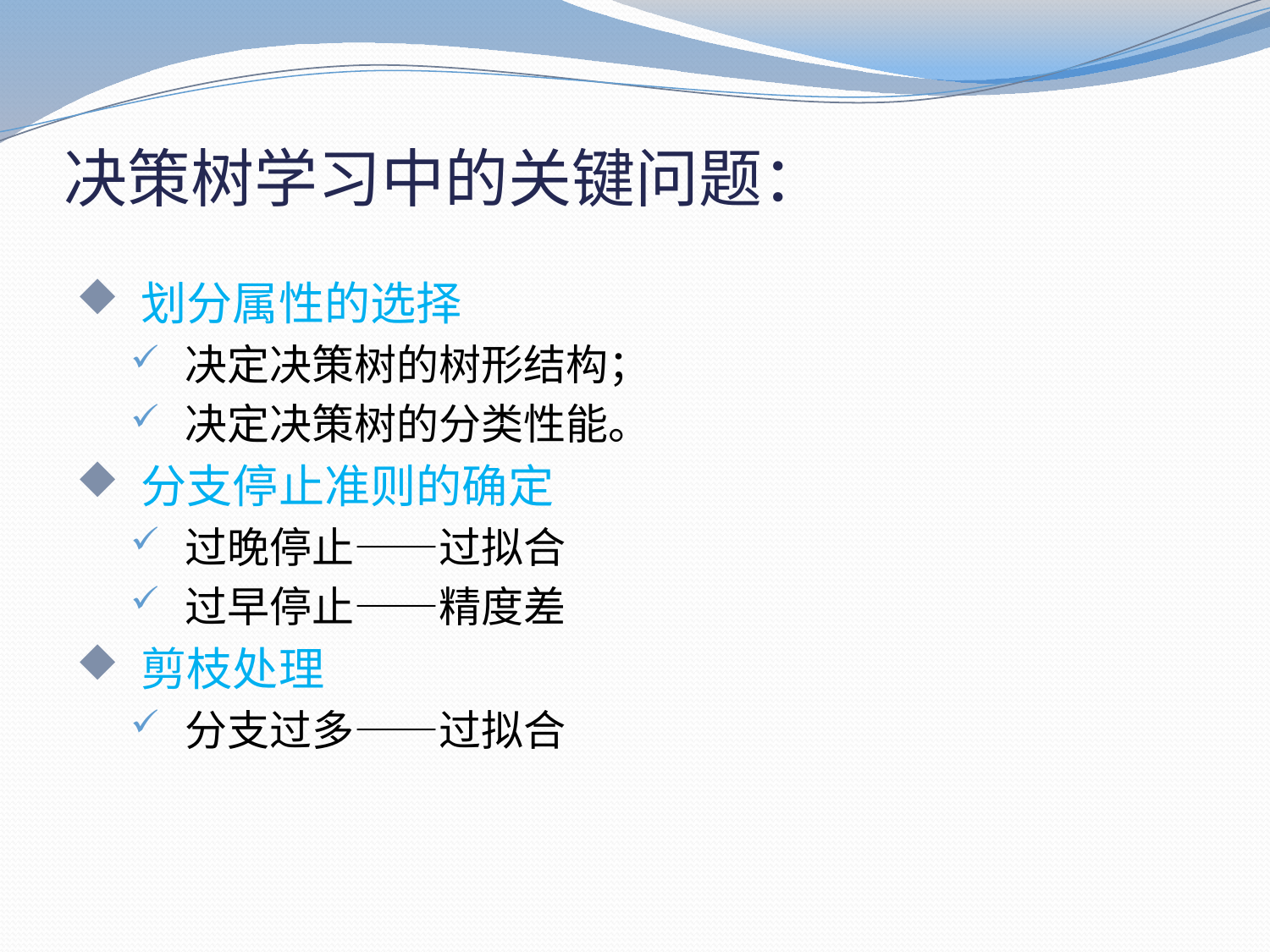

# 决策树学习中的关键问题：
 划分属性的选择
 决定决策树的树形结构；
 决定决策树的分类性能。
 分支停止准则的确定
 过晚停止——过拟合
 过早停止——精度差
 剪枝处理
 分支过多——过拟合